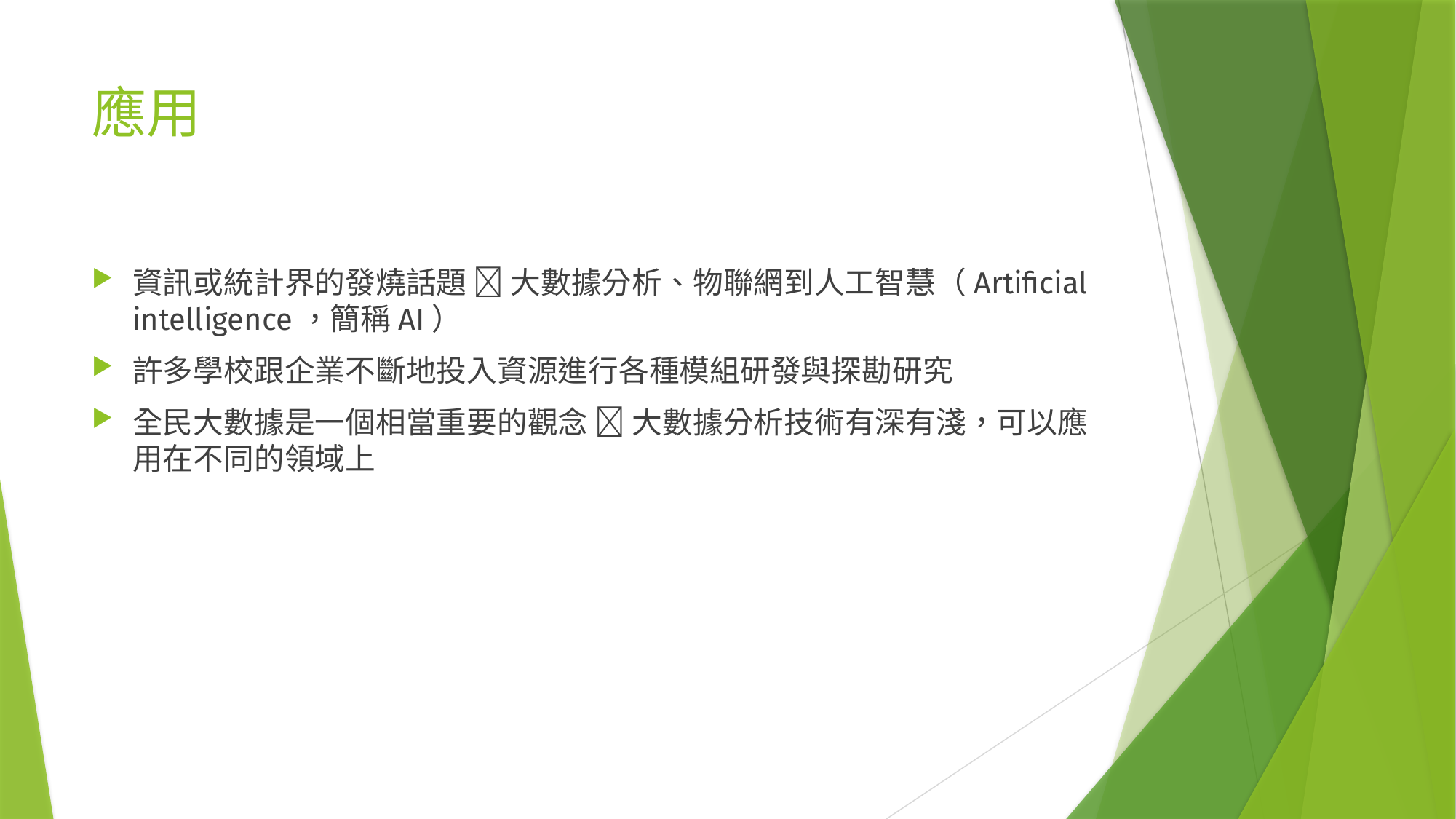

# 應用
資訊或統計界的發燒話題 → 大數據分析、物聯網到人工智慧（Artificial intelligence，簡稱AI）
許多學校跟企業不斷地投入資源進行各種模組研發與探勘研究
全民大數據是一個相當重要的觀念 → 大數據分析技術有深有淺，可以應用在不同的領域上